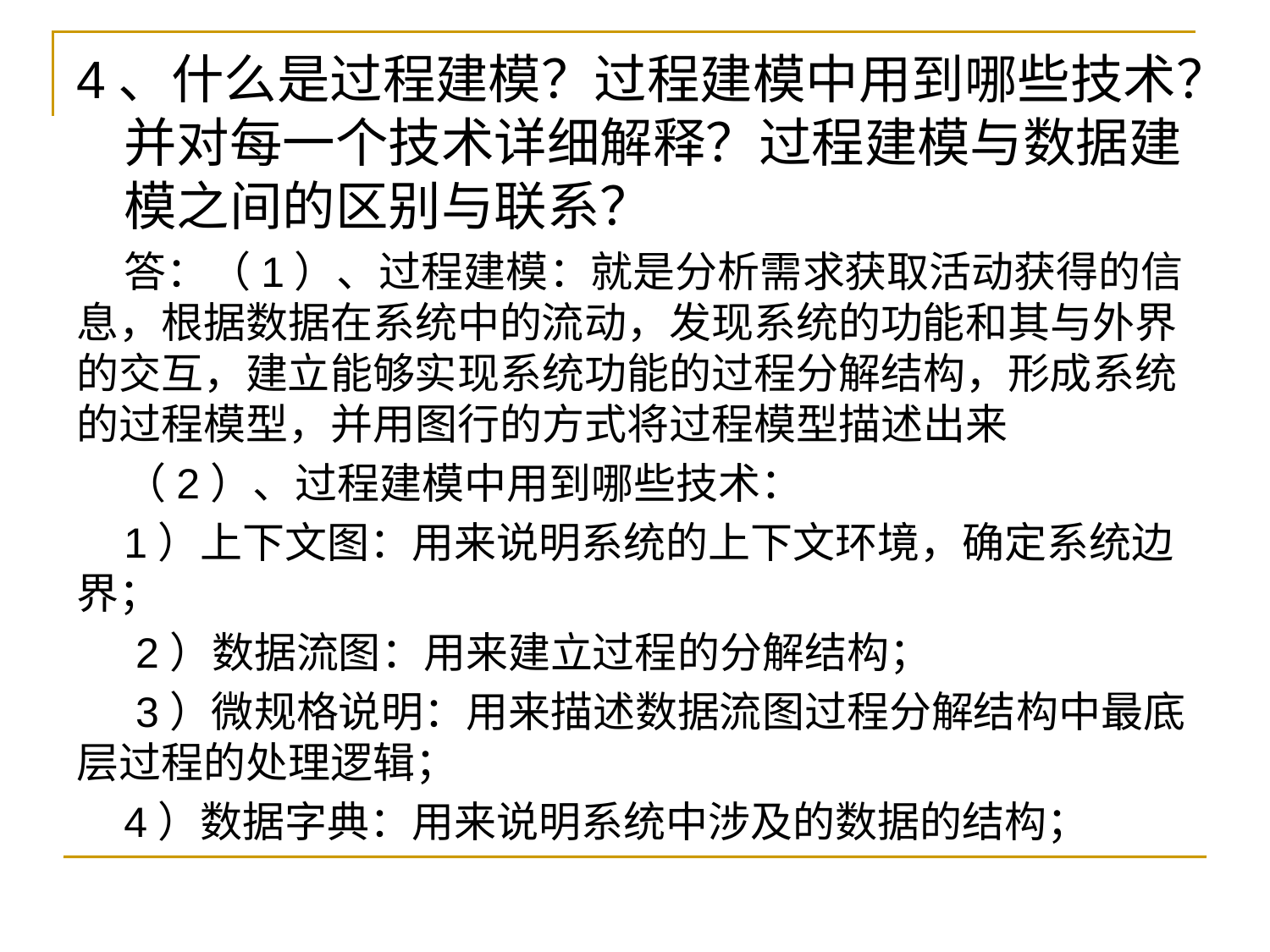

4、什么是过程建模？过程建模中用到哪些技术？并对每一个技术详细解释？过程建模与数据建模之间的区别与联系？
答：（1）、过程建模：就是分析需求获取活动获得的信息，根据数据在系统中的流动，发现系统的功能和其与外界的交互，建立能够实现系统功能的过程分解结构，形成系统的过程模型，并用图行的方式将过程模型描述出来
（2）、过程建模中用到哪些技术：
1）上下文图：用来说明系统的上下文环境，确定系统边界；
 2）数据流图：用来建立过程的分解结构；
 3）微规格说明：用来描述数据流图过程分解结构中最底层过程的处理逻辑；
4）数据字典：用来说明系统中涉及的数据的结构；